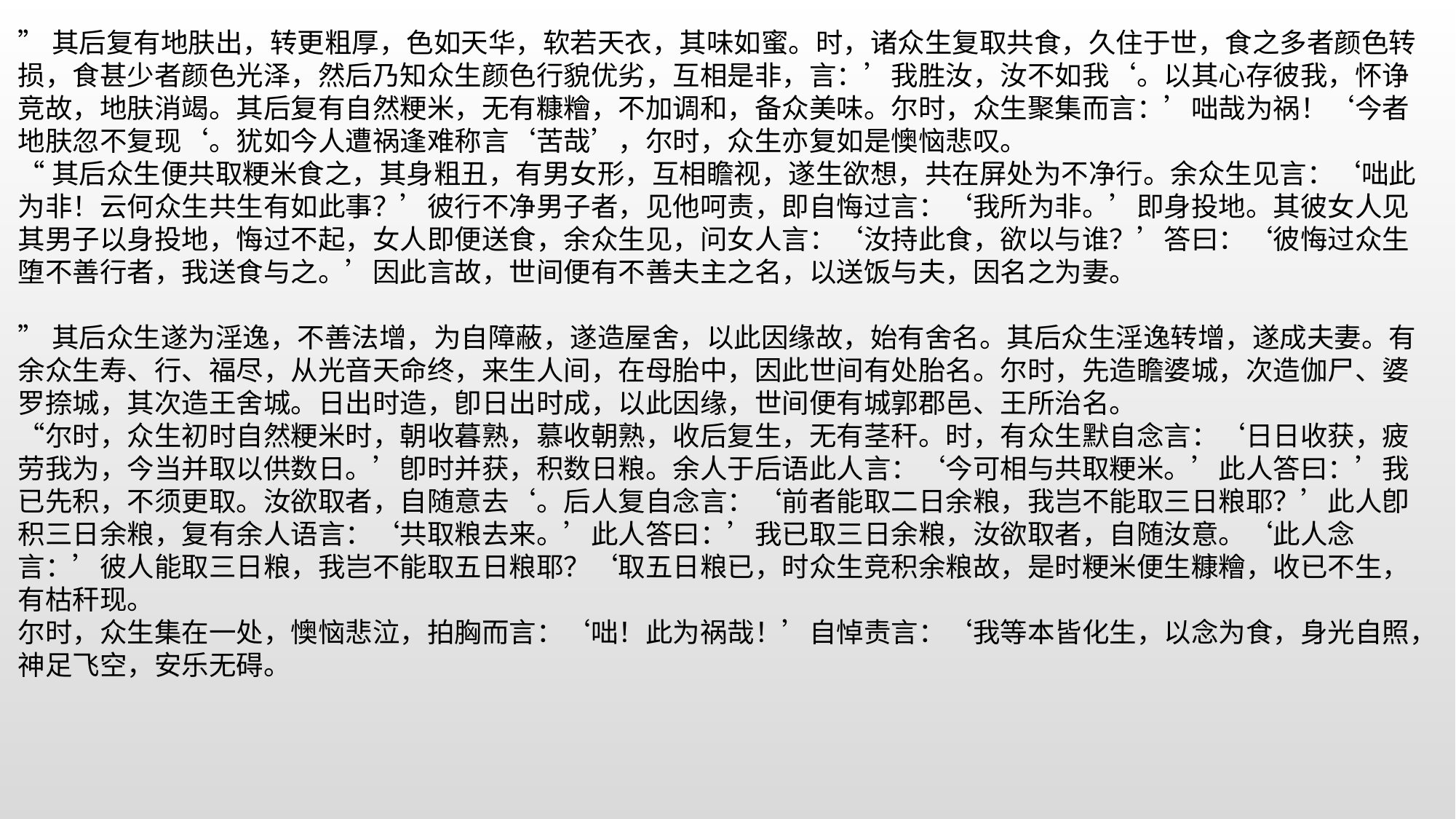

”其后复有地肤出，转更粗厚，色如天华，软若天衣，其味如蜜。时，诸众生复取共食，久住于世，食之多者颜色转损，食甚少者颜色光泽，然后乃知众生颜色行貌优劣，互相是非，言：’我胜汝，汝不如我‘。以其心存彼我，怀诤竞故，地肤消竭。其后复有自然粳米，无有糠糩，不加调和，备众美味。尔时，众生聚集而言：’咄哉为祸！‘今者地肤忽不复现‘。犹如今人遭祸逢难称言‘苦哉’，尔时，众生亦复如是懊恼悲叹。
“其后众生便共取粳米食之，其身粗丑，有男女形，互相瞻视，遂生欲想，共在屏处为不净行。余众生见言：‘咄此为非！云何众生共生有如此事？’彼行不净男子者，见他呵责，即自悔过言：‘我所为非。’即身投地。其彼女人见其男子以身投地，悔过不起，女人即便送食，余众生见，问女人言：‘汝持此食，欲以与谁？’答曰：‘彼悔过众生堕不善行者，我送食与之。’因此言故，世间便有不善夫主之名，以送饭与夫，因名之为妻。
”其后众生遂为淫逸，不善法增，为自障蔽，遂造屋舍，以此因缘故，始有舍名。其后众生淫逸转增，遂成夫妻。有余众生寿、行、福尽，从光音天命终，来生人间，在母胎中，因此世间有处胎名。尔时，先造瞻婆城，次造伽尸、婆罗捺城，其次造王舍城。日出时造，卽日出时成，以此因缘，世间便有城郭郡邑、王所治名。
“尔时，众生初时自然粳米时，朝收暮熟，慕收朝熟，收后复生，无有茎秆。时，有众生默自念言：‘日日收获，疲劳我为，今当并取以供数日。’卽时并获，积数日粮。余人于后语此人言：‘今可相与共取粳米。’此人答曰：’我已先积，不须更取。汝欲取者，自随意去‘。后人复自念言：‘前者能取二日余粮，我岂不能取三日粮耶？’此人卽积三日余粮，复有余人语言：‘共取粮去来。’此人答曰：’我已取三日余粮，汝欲取者，自随汝意。‘此人念言：’彼人能取三日粮，我岂不能取五日粮耶？‘取五日粮已，时众生竞积余粮故，是时粳米便生糠糩，收已不生，有枯秆现。
尔时，众生集在一处，懊恼悲泣，拍胸而言：‘咄！此为祸哉！’自悼责言：‘我等本皆化生，以念为食，身光自照，神足飞空，安乐无碍。